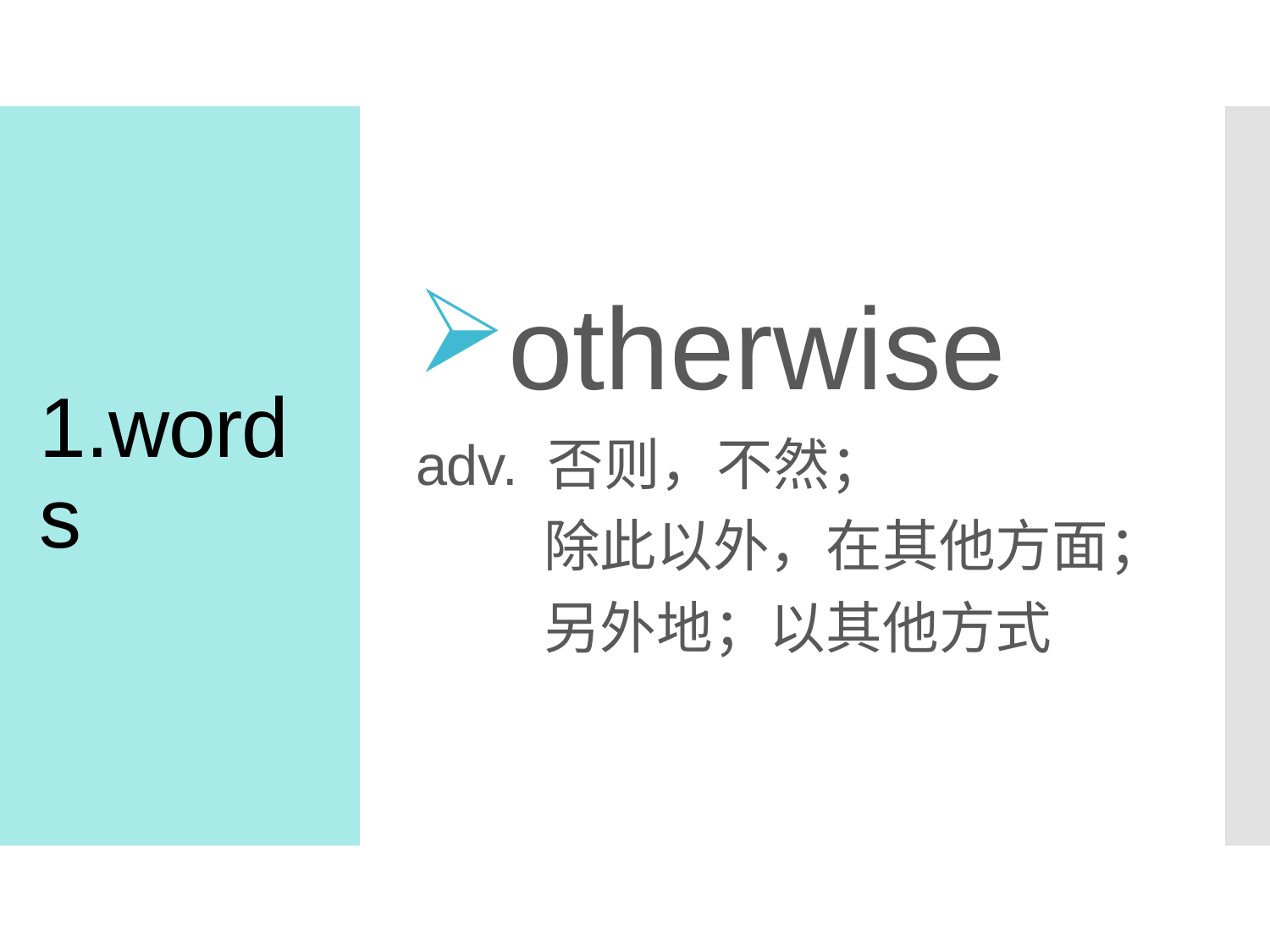

otherwise
adv. 否则，不然；
         除此以外，在其他方面；
         另外地；以其他方式
# 1.words